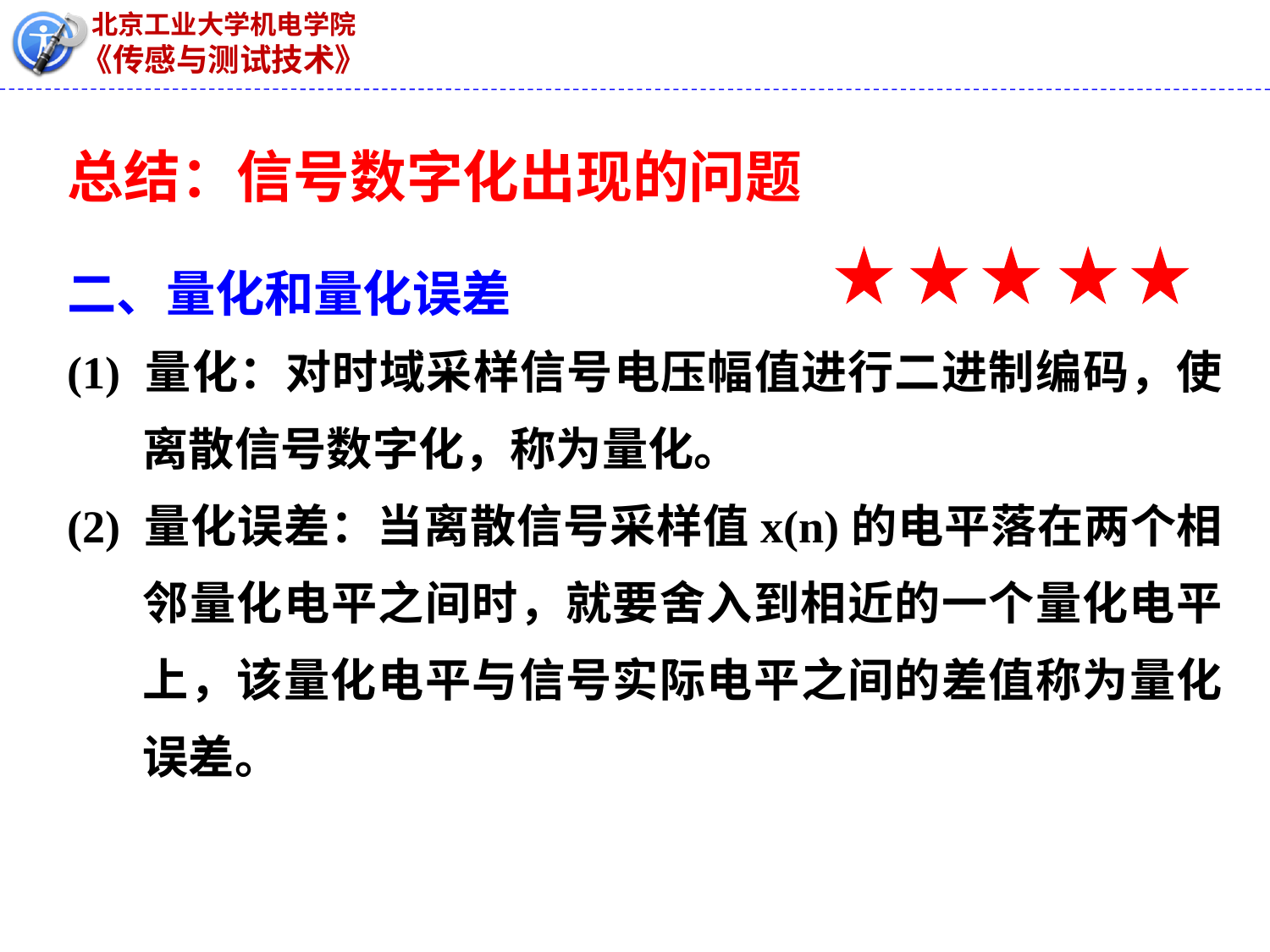

总结：信号数字化出现的问题
二、量化和量化误差
(1) 量化：对时域采样信号电压幅值进行二进制编码，使离散信号数字化，称为量化。
(2) 量化误差：当离散信号采样值x(n)的电平落在两个相邻量化电平之间时，就要舍入到相近的一个量化电平上，该量化电平与信号实际电平之间的差值称为量化误差。